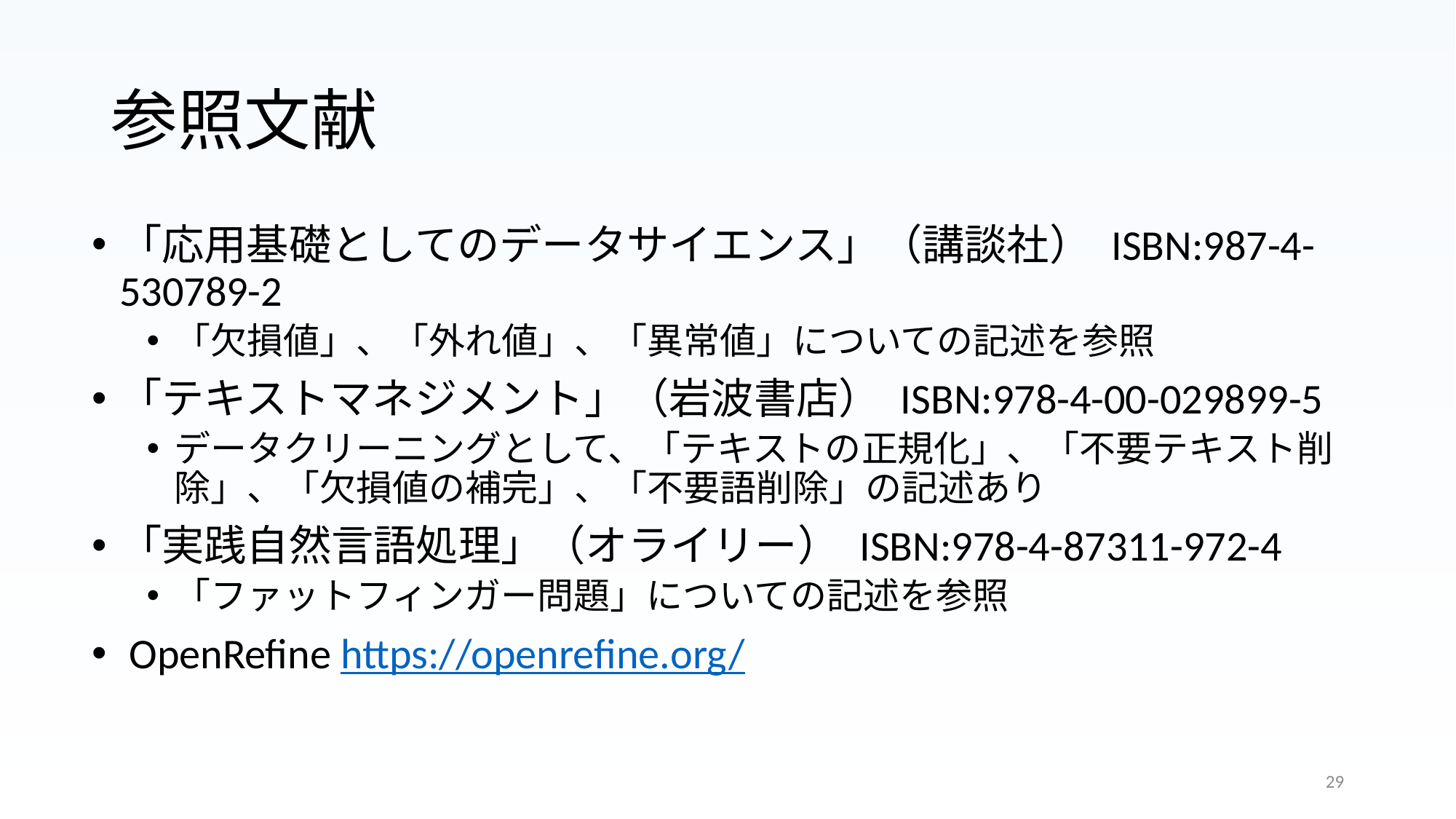

# 参照文献
「応用基礎としてのデータサイエンス」（講談社） ISBN:987-4-530789-2
「欠損値」、「外れ値」、「異常値」についての記述を参照
「テキストマネジメント」（岩波書店） ISBN:978-4-00-029899-5
データクリーニングとして、「テキストの正規化」、「不要テキスト削除」、「欠損値の補完」、「不要語削除」の記述あり
「実践自然言語処理」（オライリー） ISBN:978-4-87311-972-4
「ファットフィンガー問題」についての記述を参照
 OpenRefine https://openrefine.org/

29